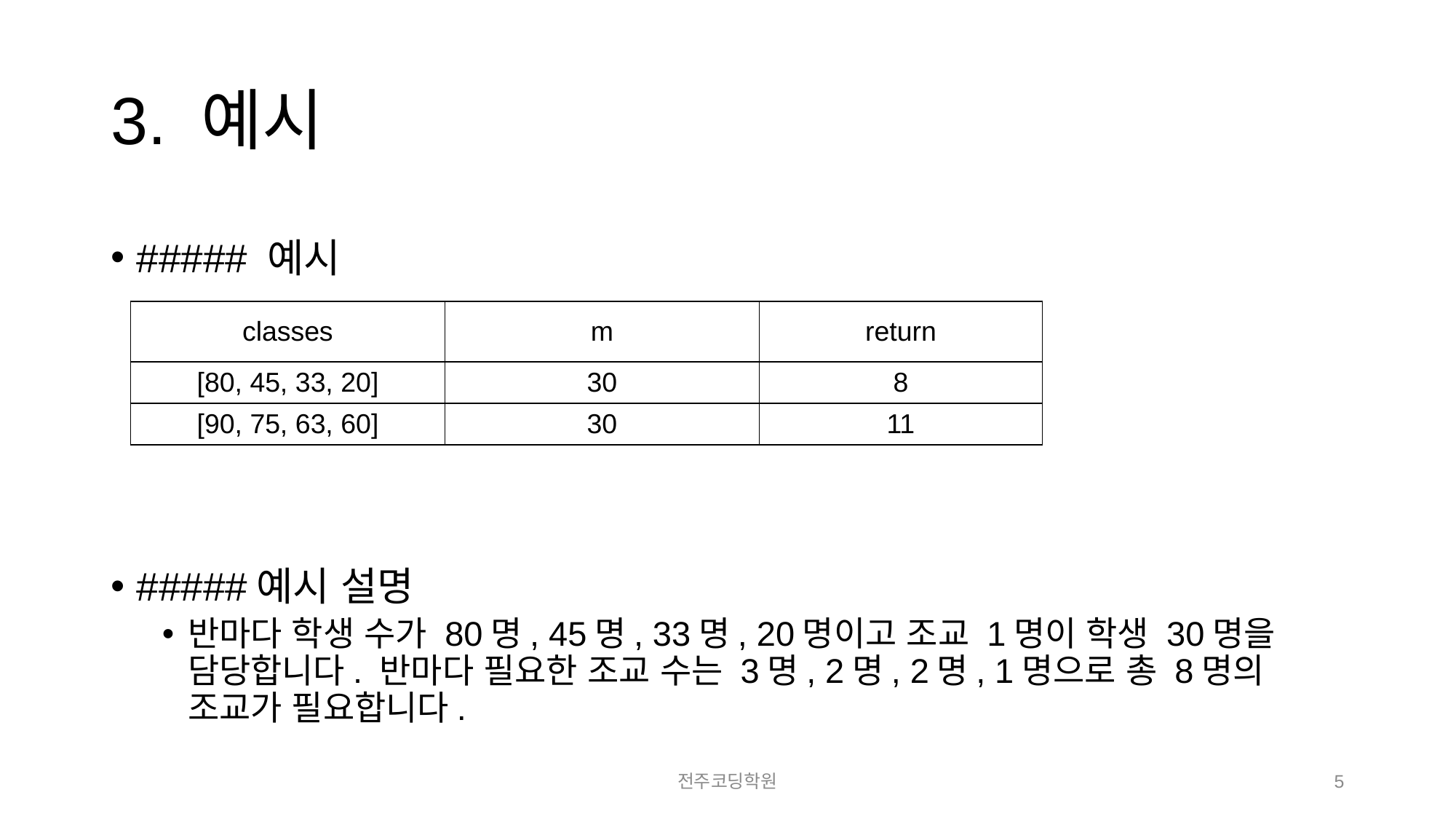

# 3. 예시
##### 예시

#####예시 설명
반마다 학생 수가 80명, 45명, 33명, 20명이고 조교 1명이 학생 30명을 담당합니다. 반마다 필요한 조교 수는 3명, 2명, 2명, 1명으로 총 8명의 조교가 필요합니다.

| classes | m | return |
| --- | --- | --- |
| [80, 45, 33, 20] | 30 | 8 |
| [90, 75, 63, 60] | 30 | 11 |
전주코딩학원
5